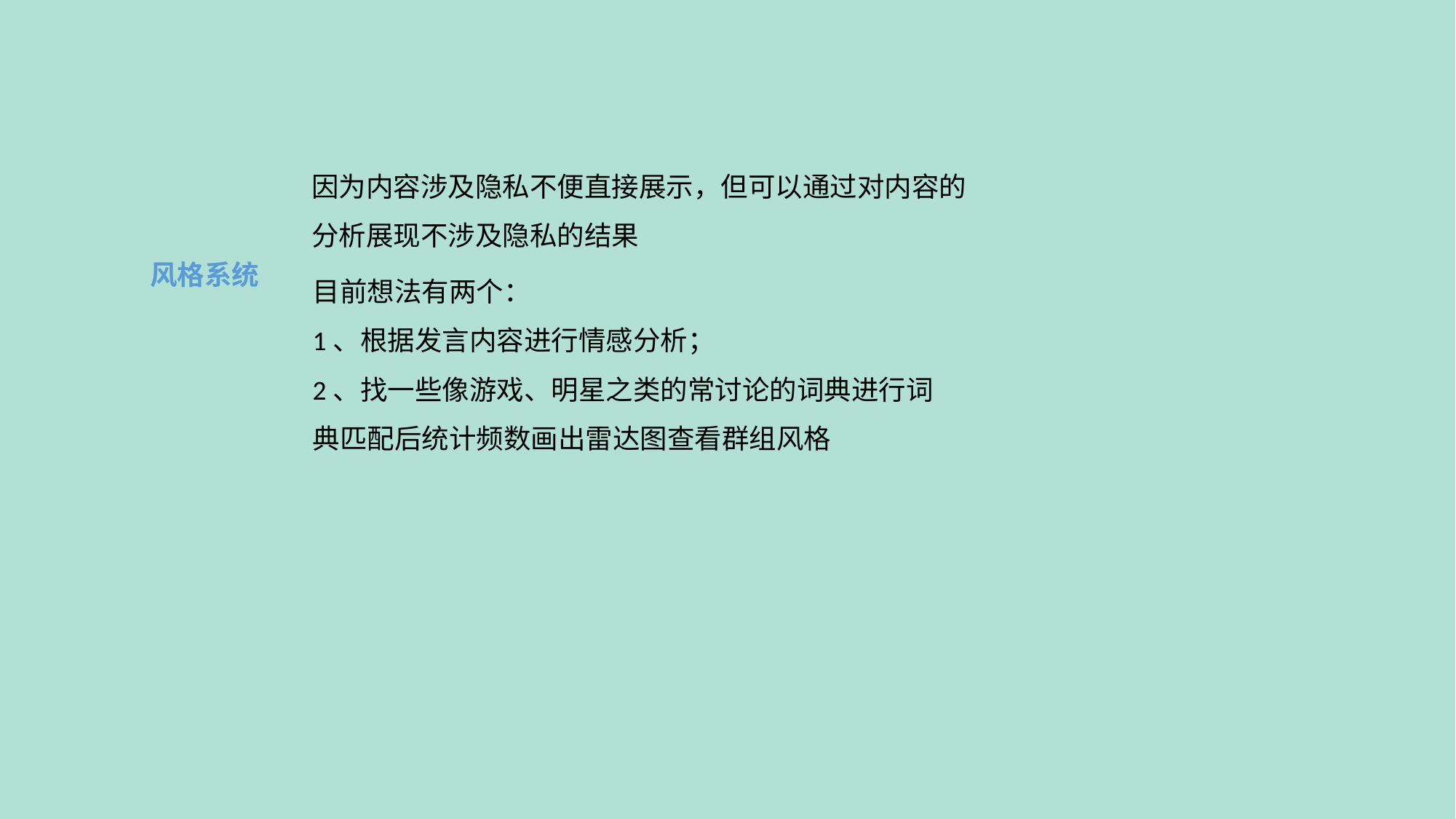

因为内容涉及隐私不便直接展示，但可以通过对内容的分析展现不涉及隐私的结果
风格系统
目前想法有两个：
1、根据发言内容进行情感分析；
2、找一些像游戏、明星之类的常讨论的词典进行词 典匹配后统计频数画出雷达图查看群组风格